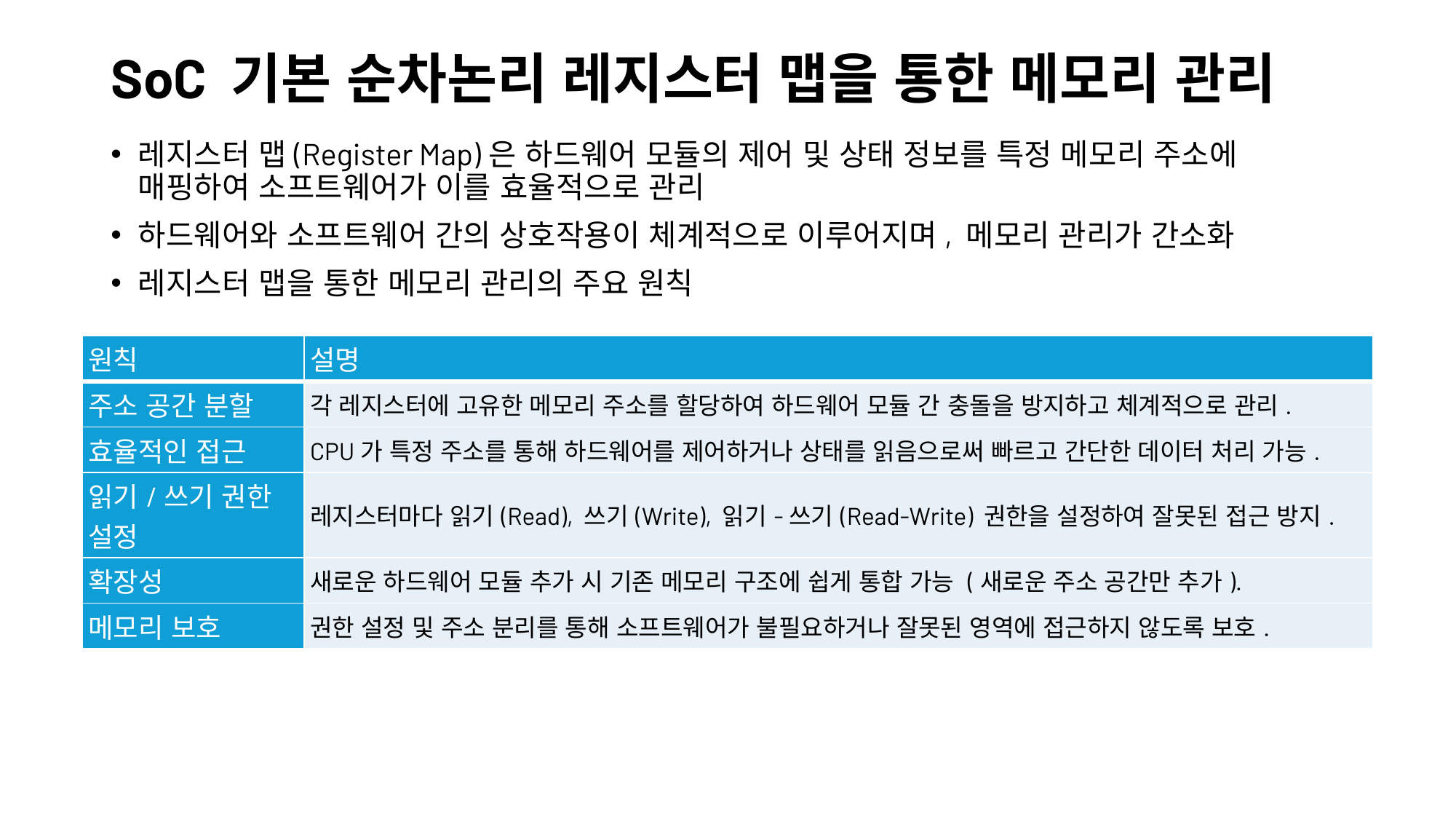

# SoC 기본 순차논리 레지스터 맵을 통한 메모리 관리
레지스터 맵(Register Map)은 하드웨어 모듈의 제어 및 상태 정보를 특정 메모리 주소에 매핑하여 소프트웨어가 이를 효율적으로 관리
하드웨어와 소프트웨어 간의 상호작용이 체계적으로 이루어지며, 메모리 관리가 간소화
레지스터 맵을 통한 메모리 관리의 주요 원칙
| 원칙 | 설명 |
| --- | --- |
| 주소 공간 분할 | 각 레지스터에 고유한 메모리 주소를 할당하여 하드웨어 모듈 간 충돌을 방지하고 체계적으로 관리. |
| 효율적인 접근 | CPU가 특정 주소를 통해 하드웨어를 제어하거나 상태를 읽음으로써 빠르고 간단한 데이터 처리 가능. |
| 읽기/쓰기 권한 설정 | 레지스터마다 읽기(Read), 쓰기(Write), 읽기-쓰기(Read-Write) 권한을 설정하여 잘못된 접근 방지. |
| 확장성 | 새로운 하드웨어 모듈 추가 시 기존 메모리 구조에 쉽게 통합 가능 (새로운 주소 공간만 추가). |
| 메모리 보호 | 권한 설정 및 주소 분리를 통해 소프트웨어가 불필요하거나 잘못된 영역에 접근하지 않도록 보호. |